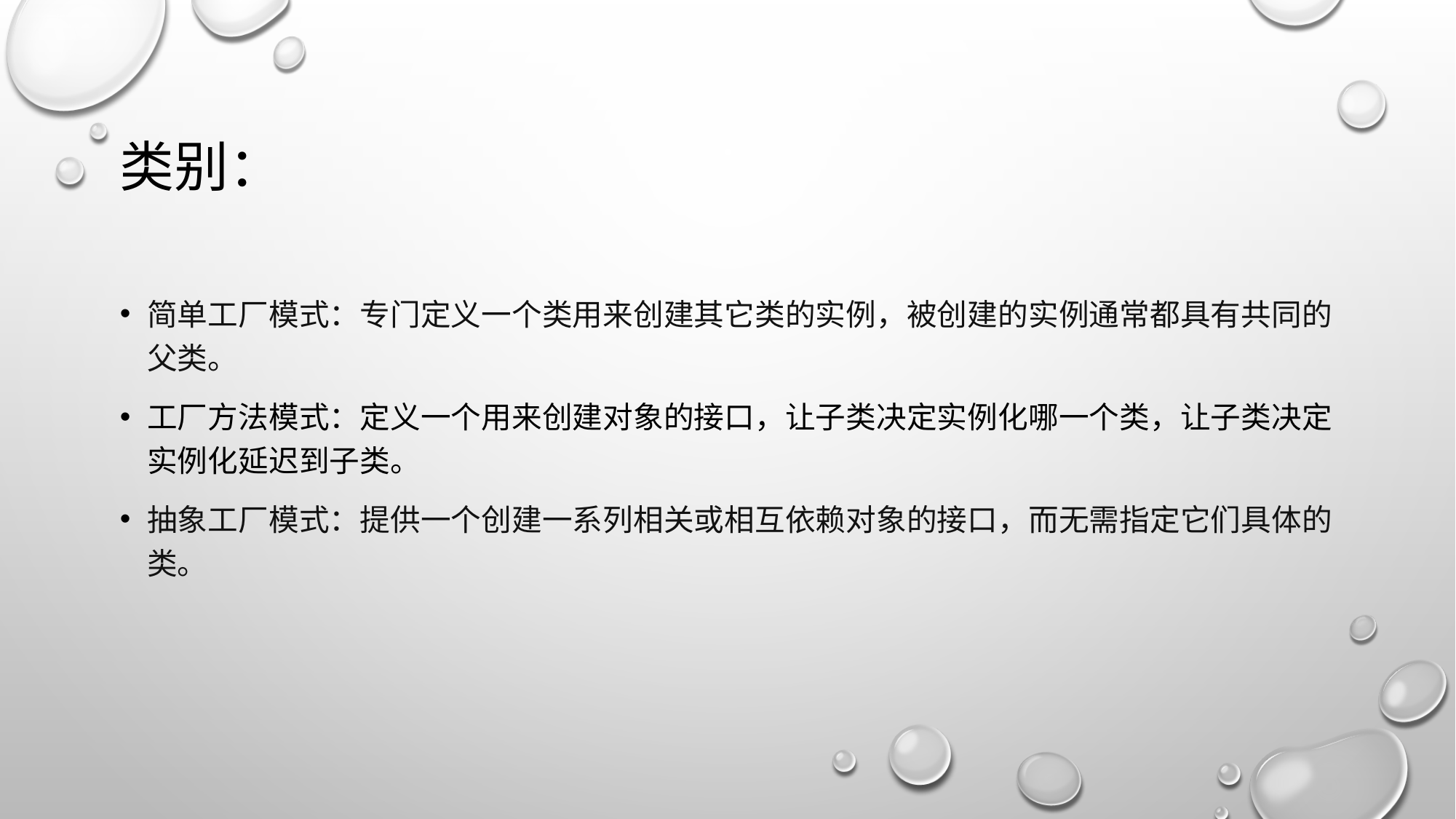

# 类别：
简单工厂模式：专门定义一个类用来创建其它类的实例，被创建的实例通常都具有共同的父类。
工厂方法模式：定义一个用来创建对象的接口，让子类决定实例化哪一个类，让子类决定实例化延迟到子类。
抽象工厂模式：提供一个创建一系列相关或相互依赖对象的接口，而无需指定它们具体的类。